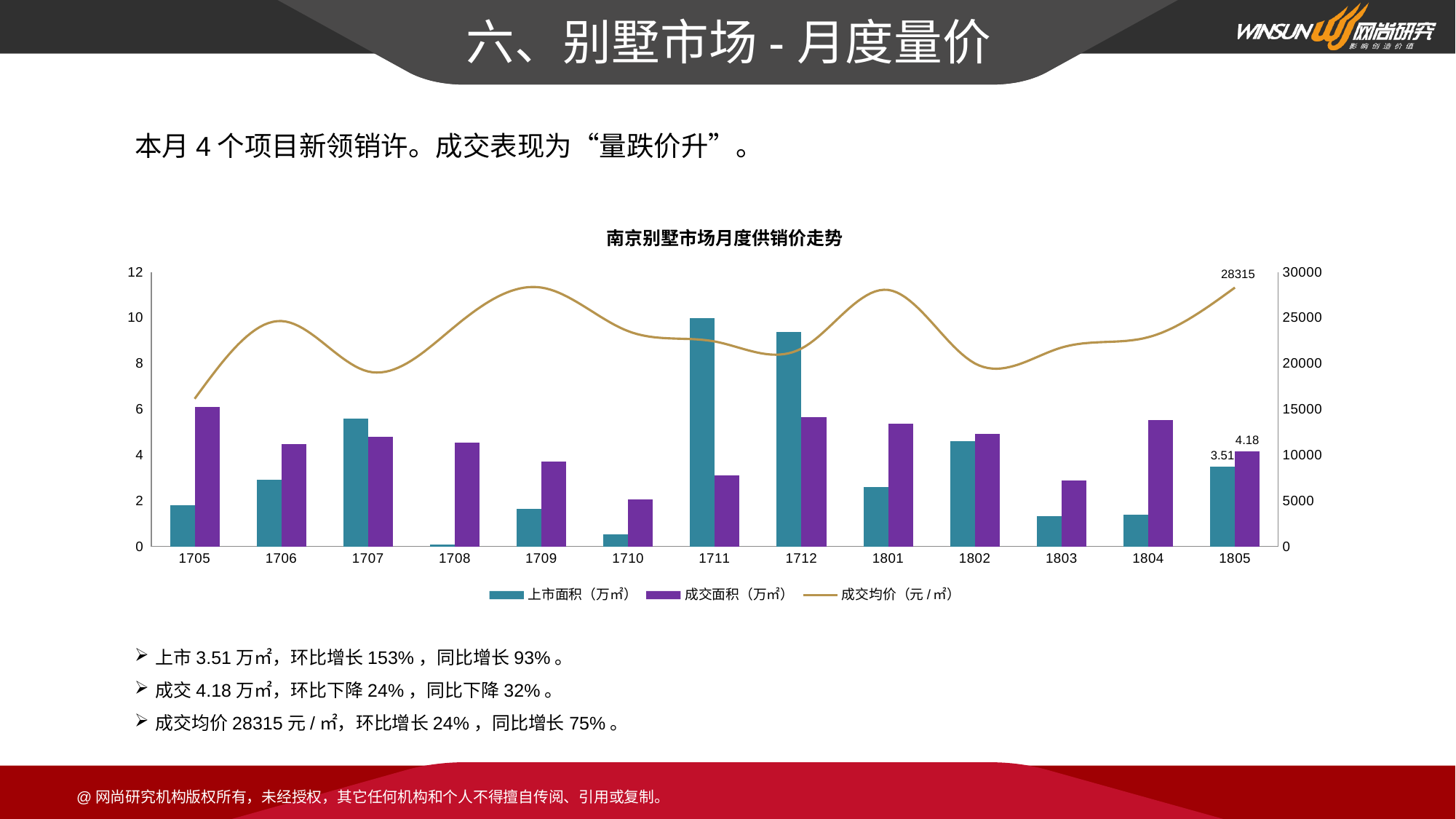

# 六、别墅市场-月度量价
本月4个项目新领销许。成交表现为“量跌价升”。

### Chart: 南京别墅市场月度供销价走势

| Category | 上市面积（万㎡） | 成交面积（万㎡） | 成交均价（元/㎡） |
|---|---|---|---|
| 1705 | 1.82 | 6.12 | 16165.0 |
| 1706 | 2.93 | 4.5 | 24660.0 |
| 1707 | 5.61 | 4.81 | 19150.0 |
| 1708 | 0.1 | 4.55 | 24056.0 |
| 1709 | 1.65 | 3.72 | 28317.0 |
| 1710 | 0.55 | 2.08 | 23556.0 |
| 1711 | 9.99 | 3.13 | 22423.0 |
| 1712 | 9.37 | 5.67 | 21656.0 |
| 1801 | 2.62 | 5.38 | 28060.0 |
| 1802 | 4.62 | 4.92 | 20031.0 |
| 1803 | 1.32 | 2.89 | 21762.0 |
| 1804 | 1.39 | 5.52 | 22893.0 |
| 1805 | 3.51 | 4.18 | 28315.0 |
上市3.51万㎡，环比增长153%，同比增长93%。
成交4.18万㎡，环比下降24%，同比下降32%。
成交均价28315元/㎡，环比增长24%，同比增长75%。